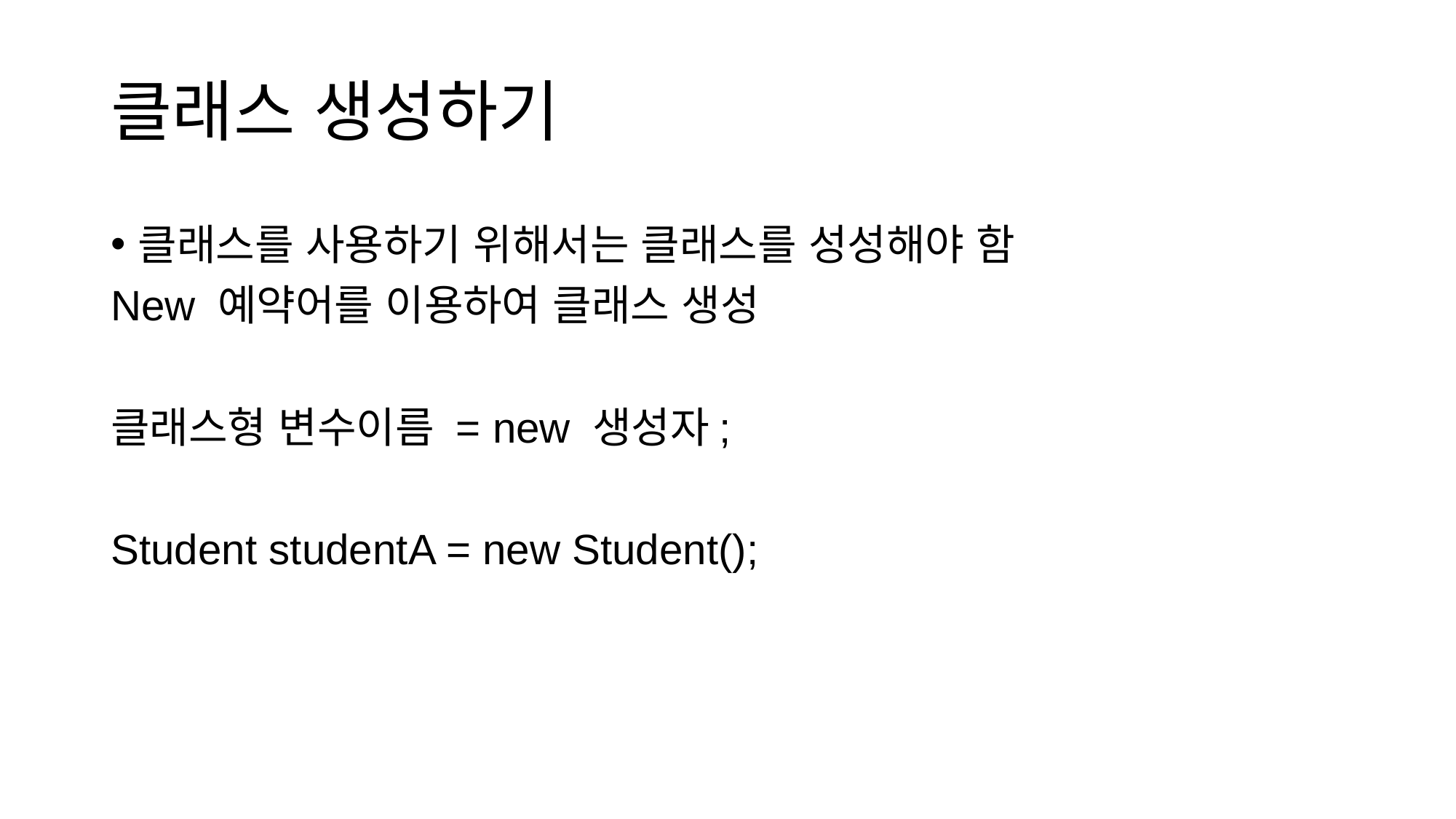

# 클래스 생성하기
클래스를 사용하기 위해서는 클래스를 성성해야 함
New 예약어를 이용하여 클래스 생성

클래스형 변수이름 = new 생성자;

Student studentA = new Student();